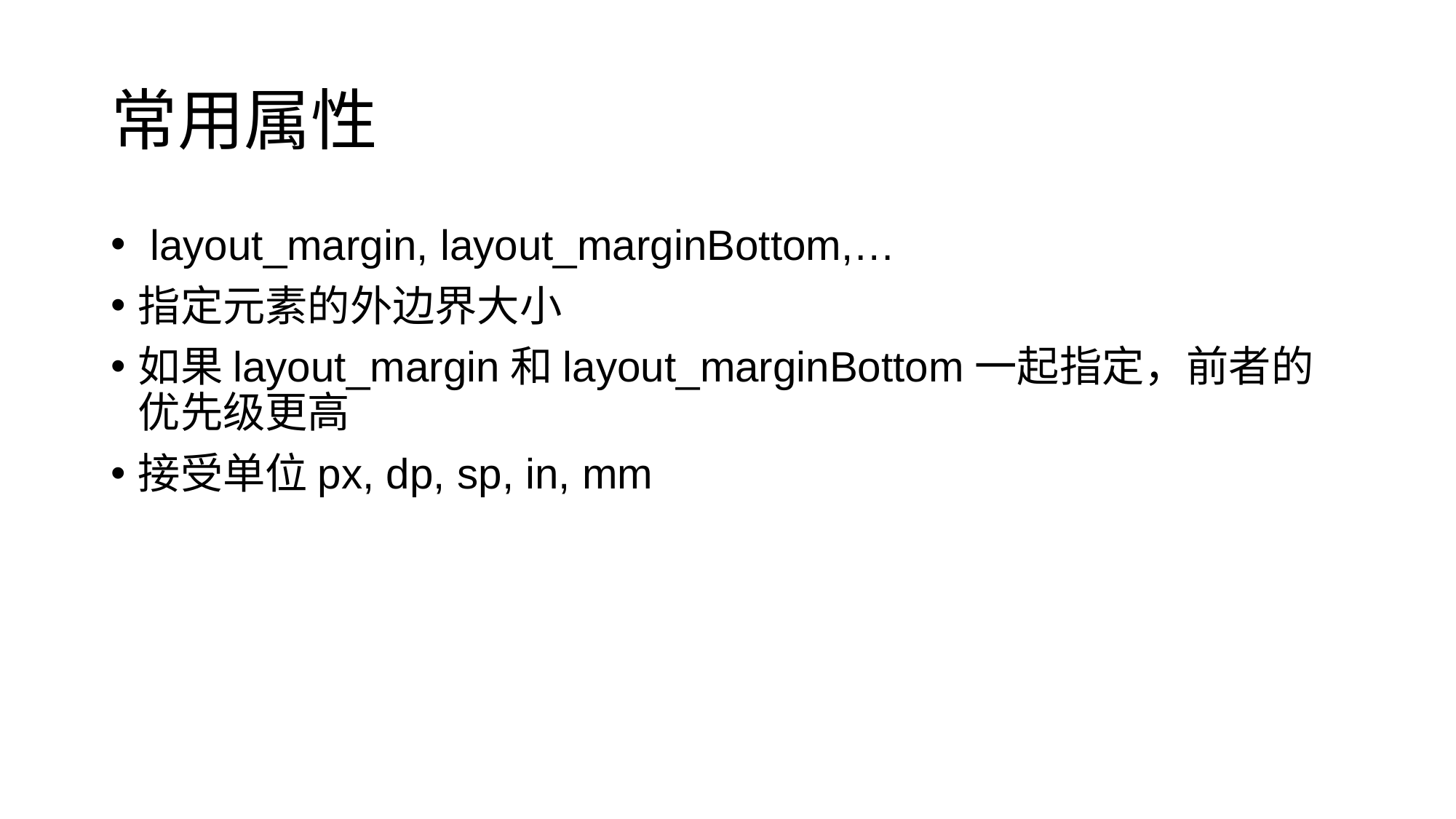

# 常用属性
 layout_margin, layout_marginBottom,…
指定元素的外边界大小
如果layout_margin和layout_marginBottom一起指定，前者的优先级更高
接受单位px, dp, sp, in, mm